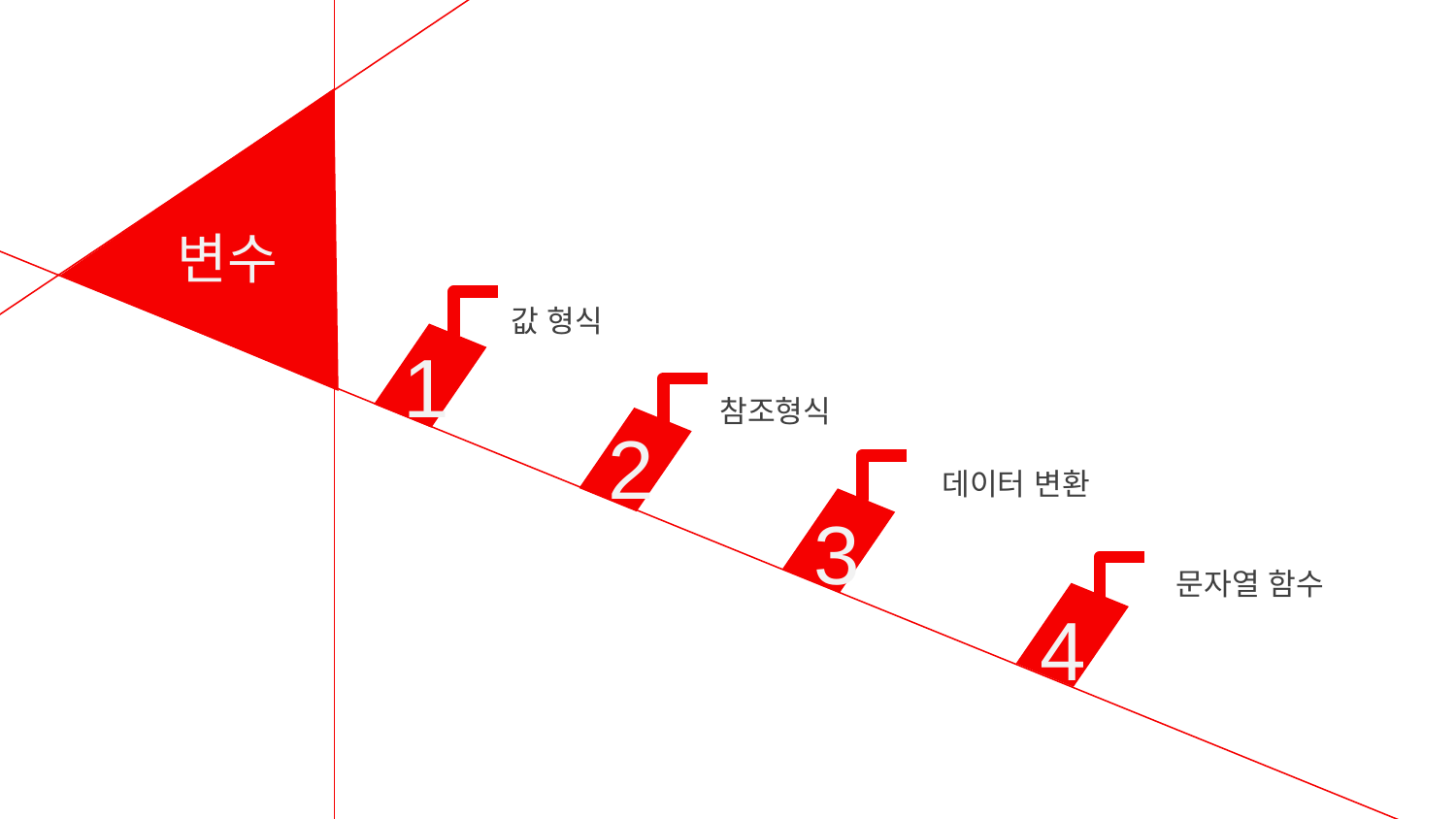

변수
값 형식

1
참조형식
2

데이터 변환

3
문자열 함수

4